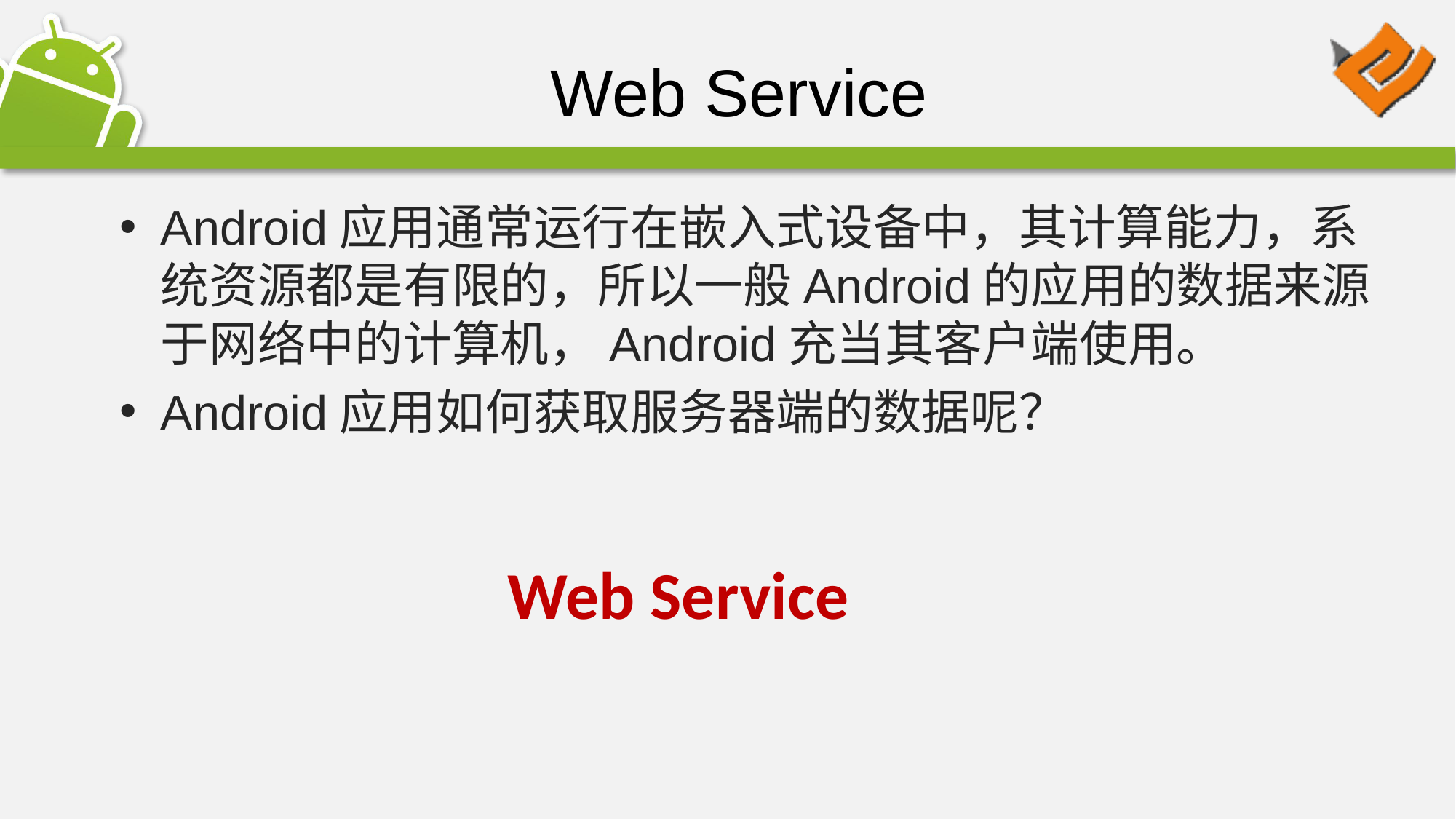

# Web Service
Android应用通常运行在嵌入式设备中，其计算能力，系统资源都是有限的，所以一般Android的应用的数据来源于网络中的计算机，Android充当其客户端使用。
Android应用如何获取服务器端的数据呢？
Web Service